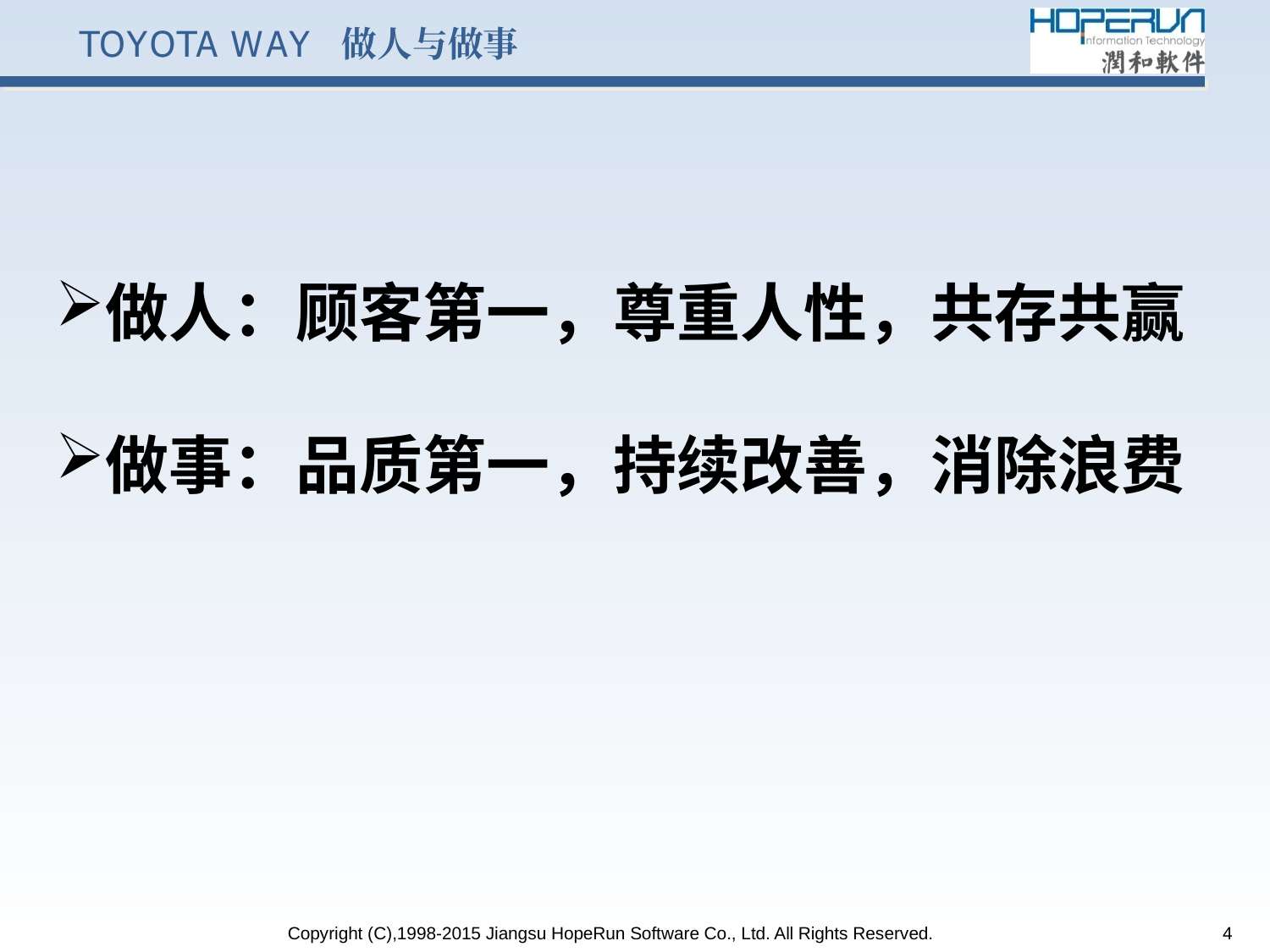

# TOYOTA WAY  做人与做事
做人：顾客第一，尊重人性，共存共赢
做事：品质第一，持续改善，消除浪费